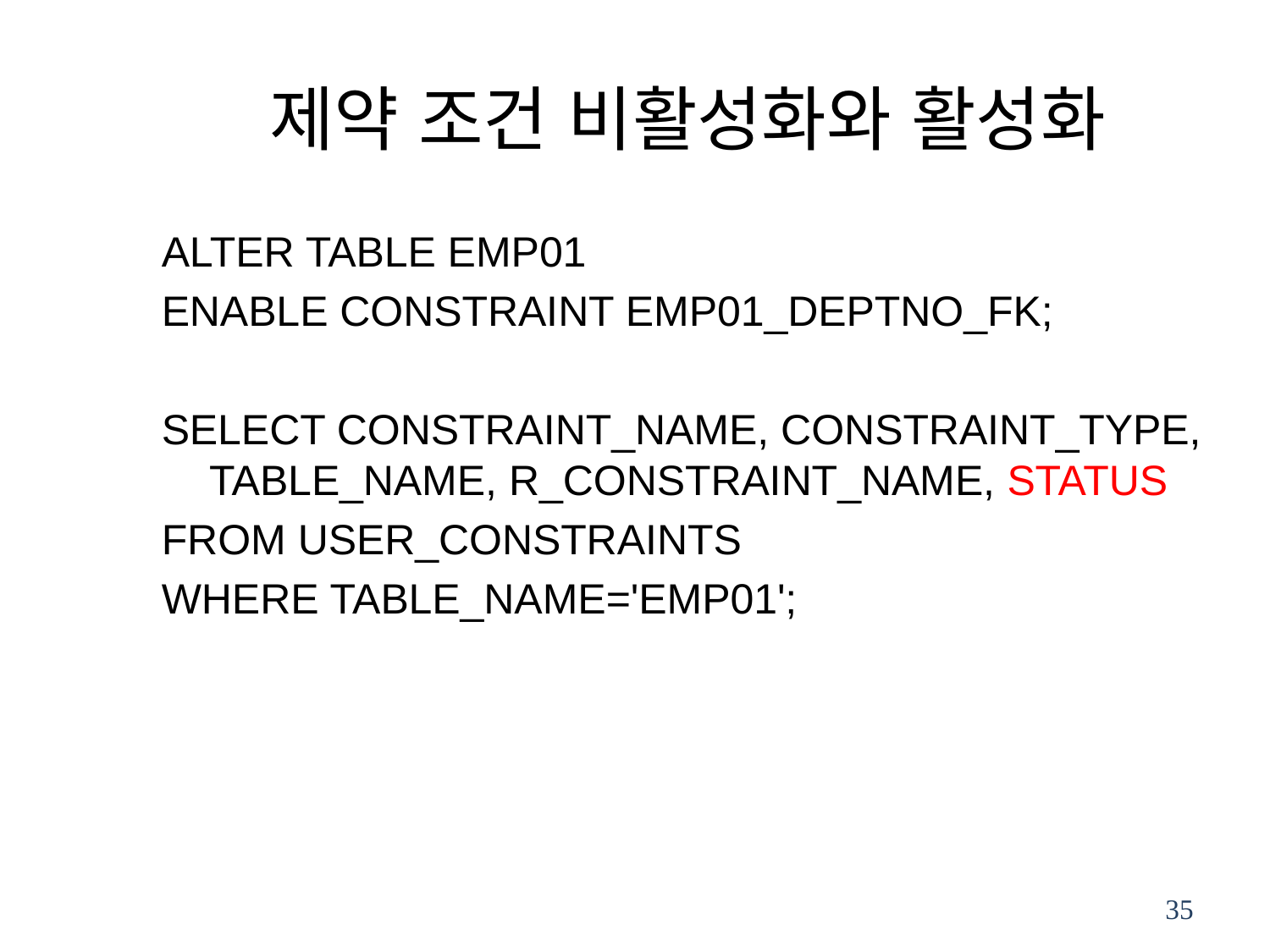

# 제약 조건 비활성화와 활성화
ALTER TABLE EMP01
ENABLE CONSTRAINT EMP01_DEPTNO_FK;

SELECT CONSTRAINT_NAME, CONSTRAINT_TYPE, TABLE_NAME, R_CONSTRAINT_NAME, STATUS
FROM USER_CONSTRAINTS
WHERE TABLE_NAME='EMP01';

35